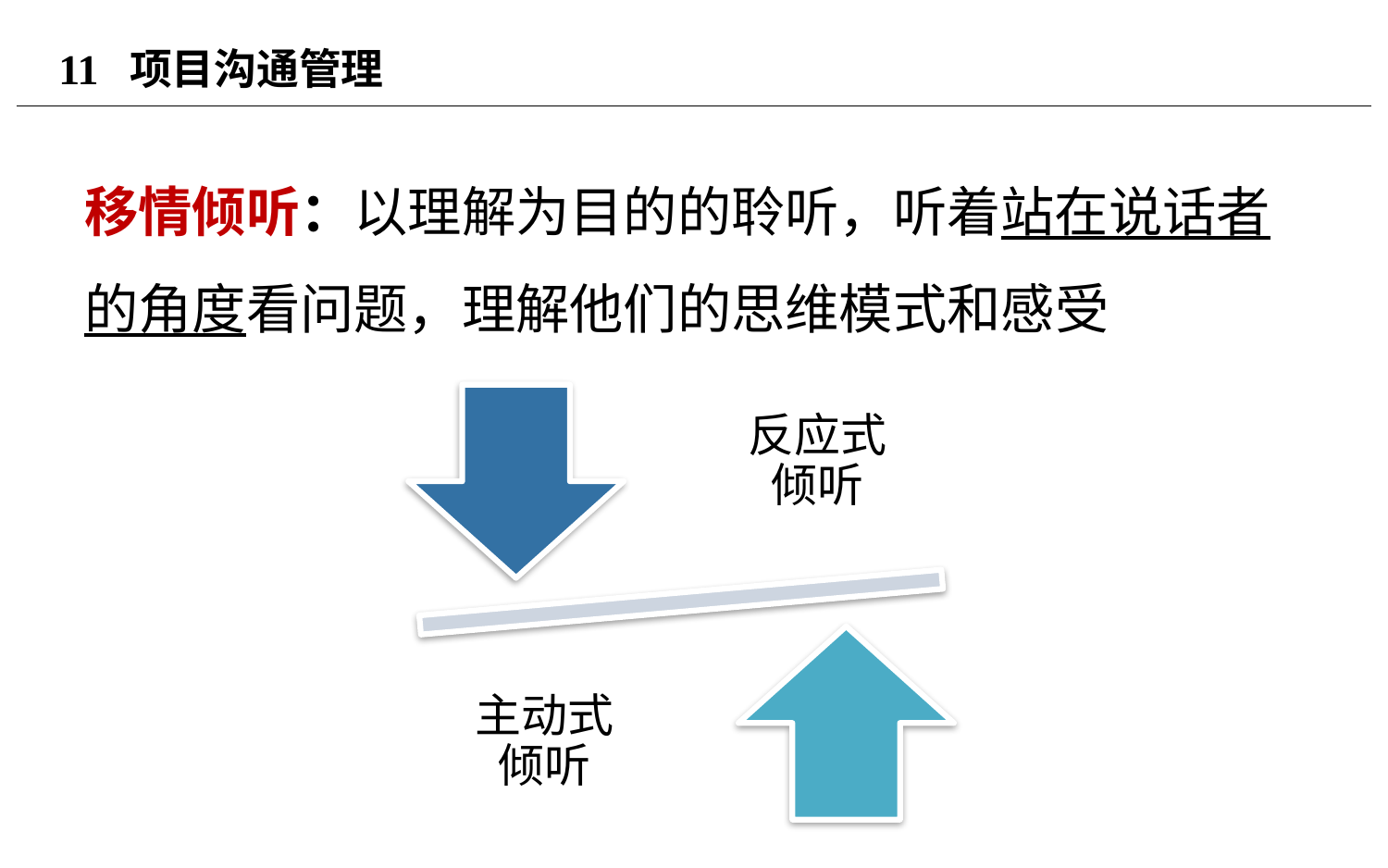

# 11  项目沟通管理
移情倾听：以理解为目的的聆听，听着站在说话者的角度看问题，理解他们的思维模式和感受
反应式倾听
主动式倾听